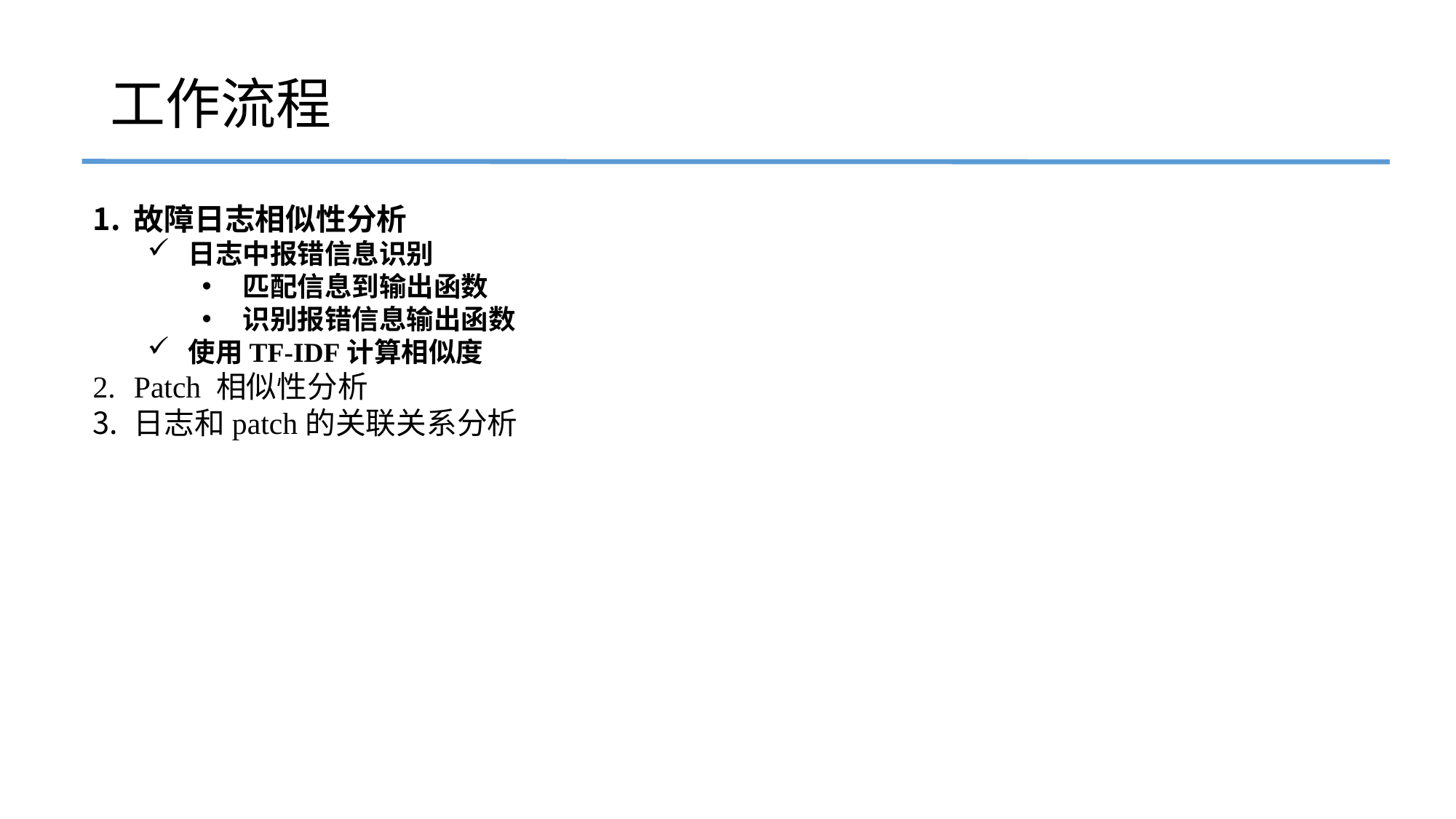

# 工作流程
故障日志相似性分析
日志中报错信息识别
匹配信息到输出函数
识别报错信息输出函数
使用TF-IDF计算相似度
Patch 相似性分析
日志和patch的关联关系分析